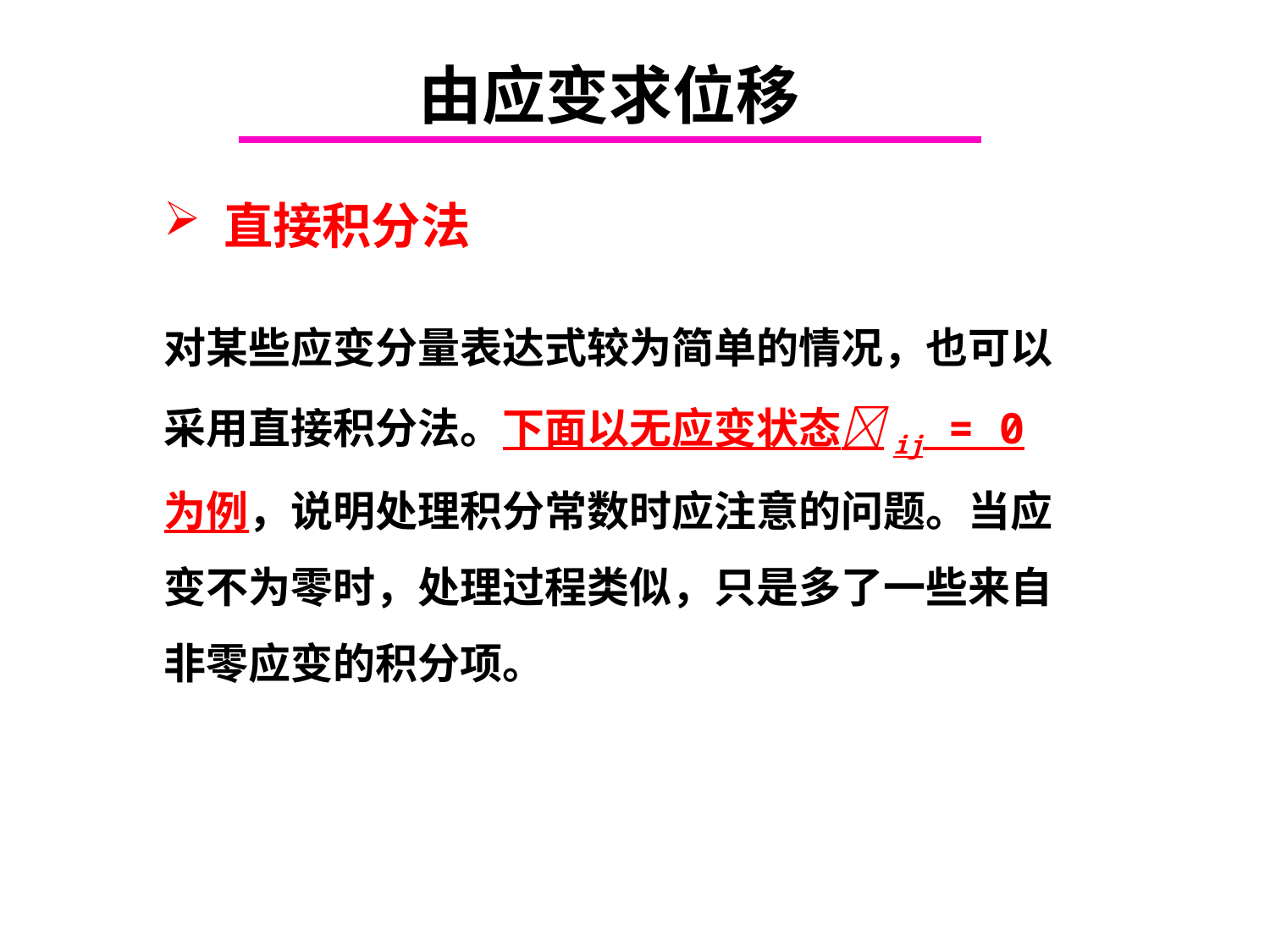

# 由应变求位移
 直接积分法
对某些应变分量表达式较为简单的情况，也可以采用直接积分法。下面以无应变状态εij = 0为例，说明处理积分常数时应注意的问题。当应变不为零时，处理过程类似，只是多了一些来自非零应变的积分项。
Chapter  4.6